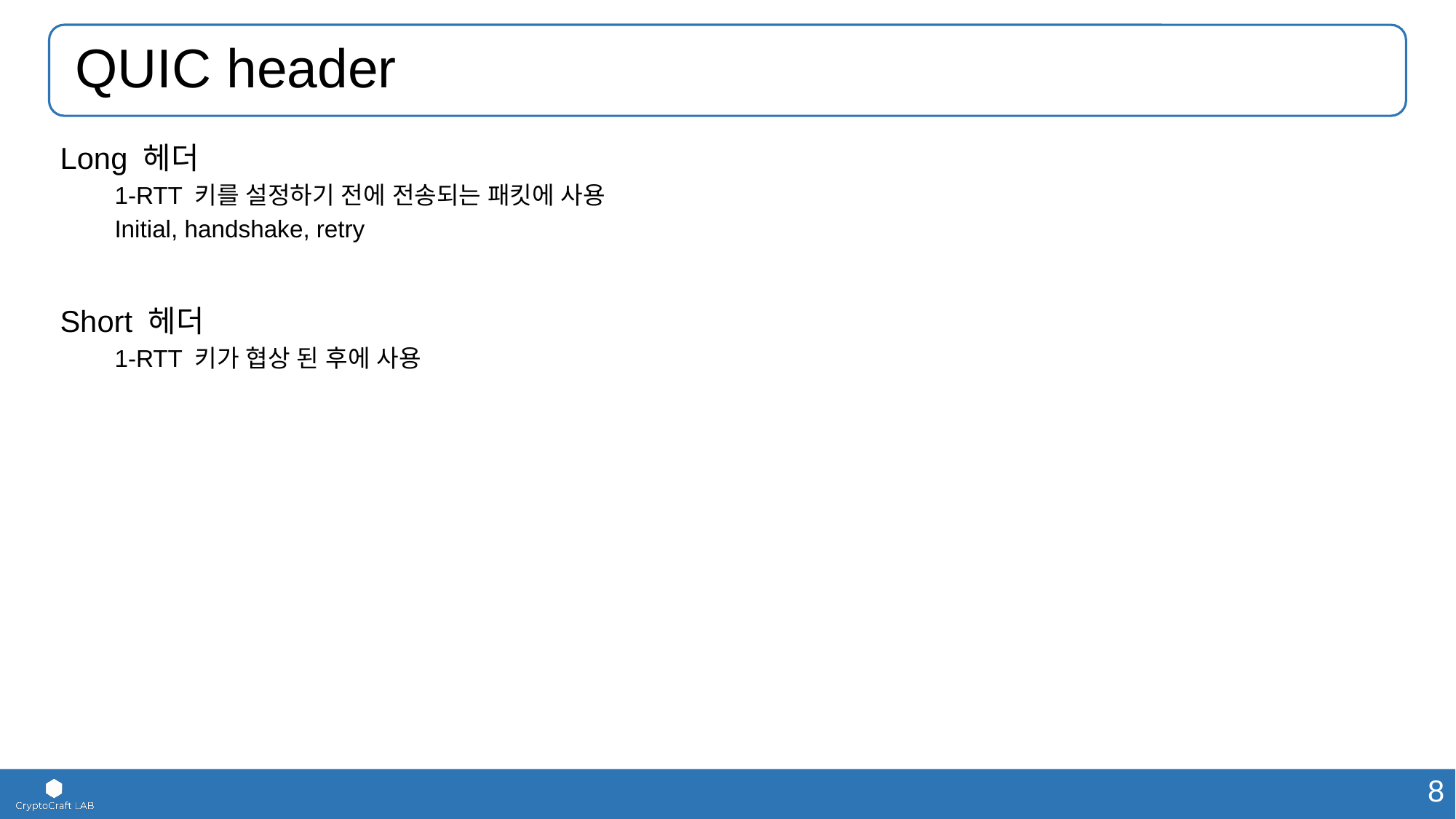

# QUIC header
Long 헤더
1-RTT 키를 설정하기 전에 전송되는 패킷에 사용
Initial, handshake, retry

Short 헤더
1-RTT 키가 협상 된 후에 사용